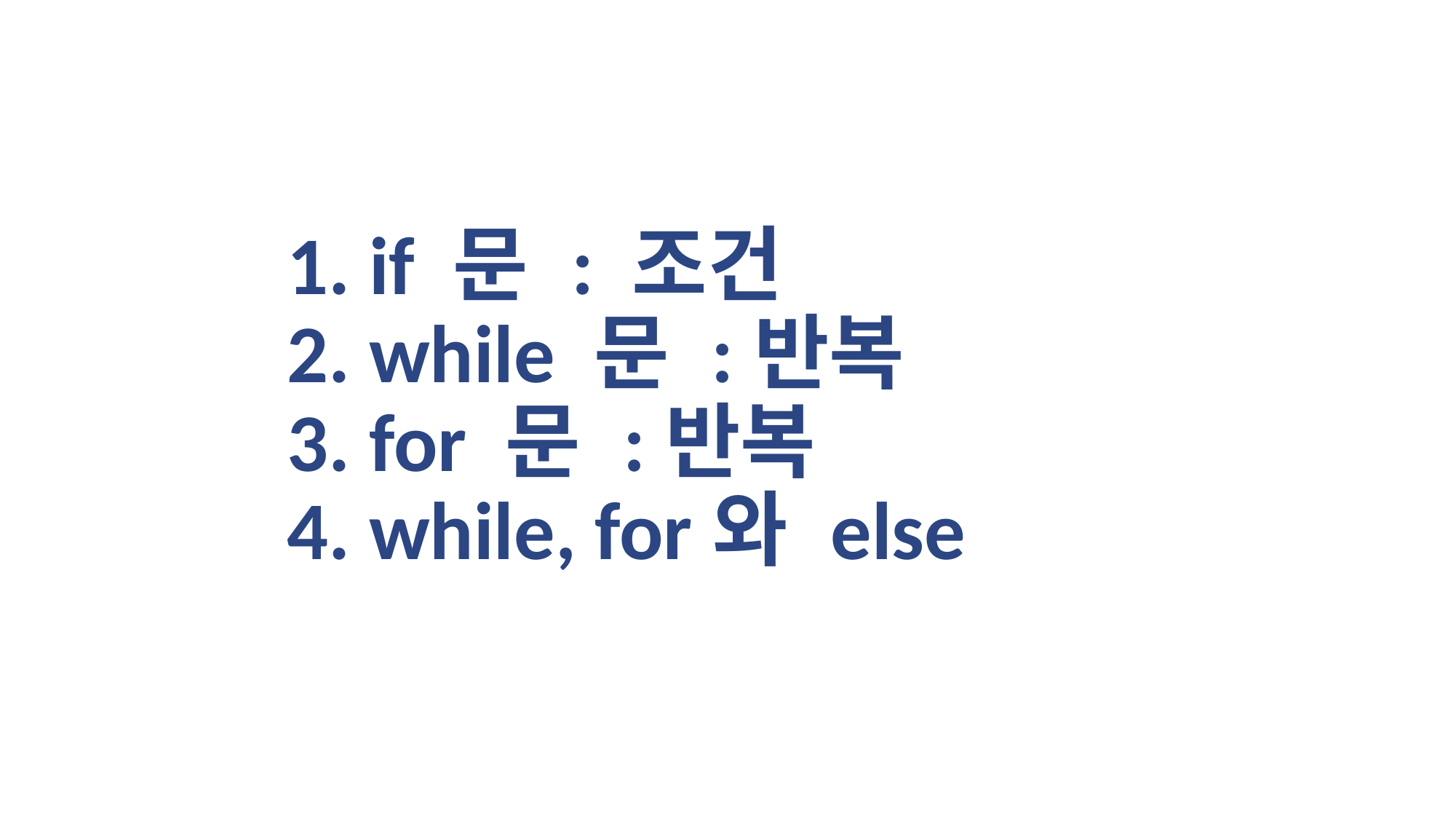

# 1. if 문 : 조건 2. while 문 :반복 3. for 문 :반복 4. while, for와 else